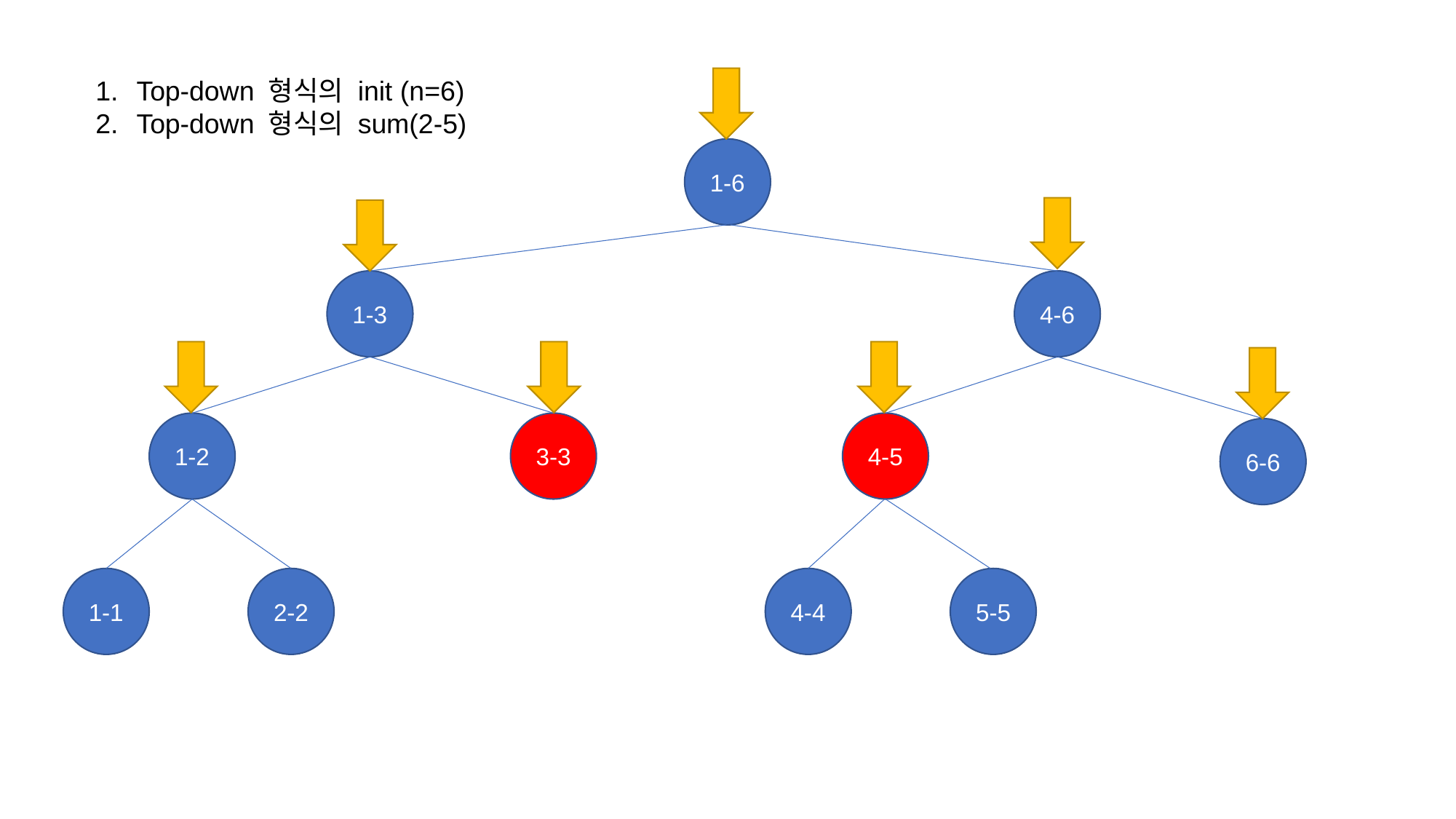

Top-down 형식의 init (n=6)
Top-down 형식의 sum(2-5)

1-6

1-3
4-6

1-2
3-3
4-5
6-6
1-1
2-2
4-4
5-5